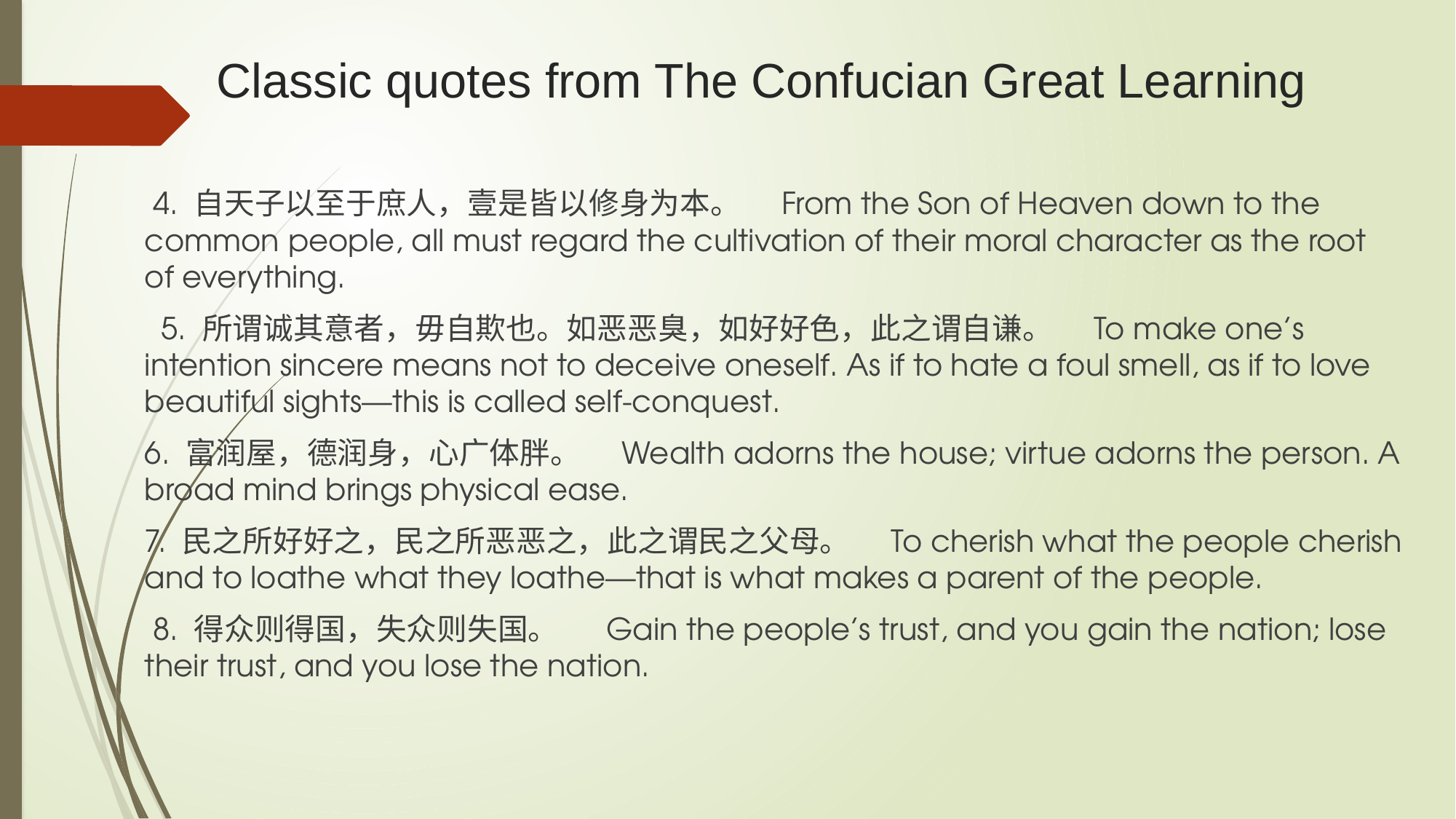

# Classic quotes from The Confucian Great Learning
 4. 自天子以至于庶人，壹是皆以修身为本。     From the Son of Heaven down to the common people, all must regard the cultivation of their moral character as the root of everything.
  5. 所谓诚其意者，毋自欺也。如恶恶臭，如好好色，此之谓自谦。     To make one’s intention sincere means not to deceive oneself. As if to hate a foul smell, as if to love beautiful sights—this is called self-conquest.
6. 富润屋，德润身，心广体胖。     Wealth adorns the house; virtue adorns the person. A broad mind brings physical ease.
7. 民之所好好之，民之所恶恶之，此之谓民之父母。     To cherish what the people cherish and to loathe what they loathe—that is what makes a parent of the people.
 8. 得众则得国，失众则失国。      Gain the people’s trust, and you gain the nation; lose their trust, and you lose the nation.